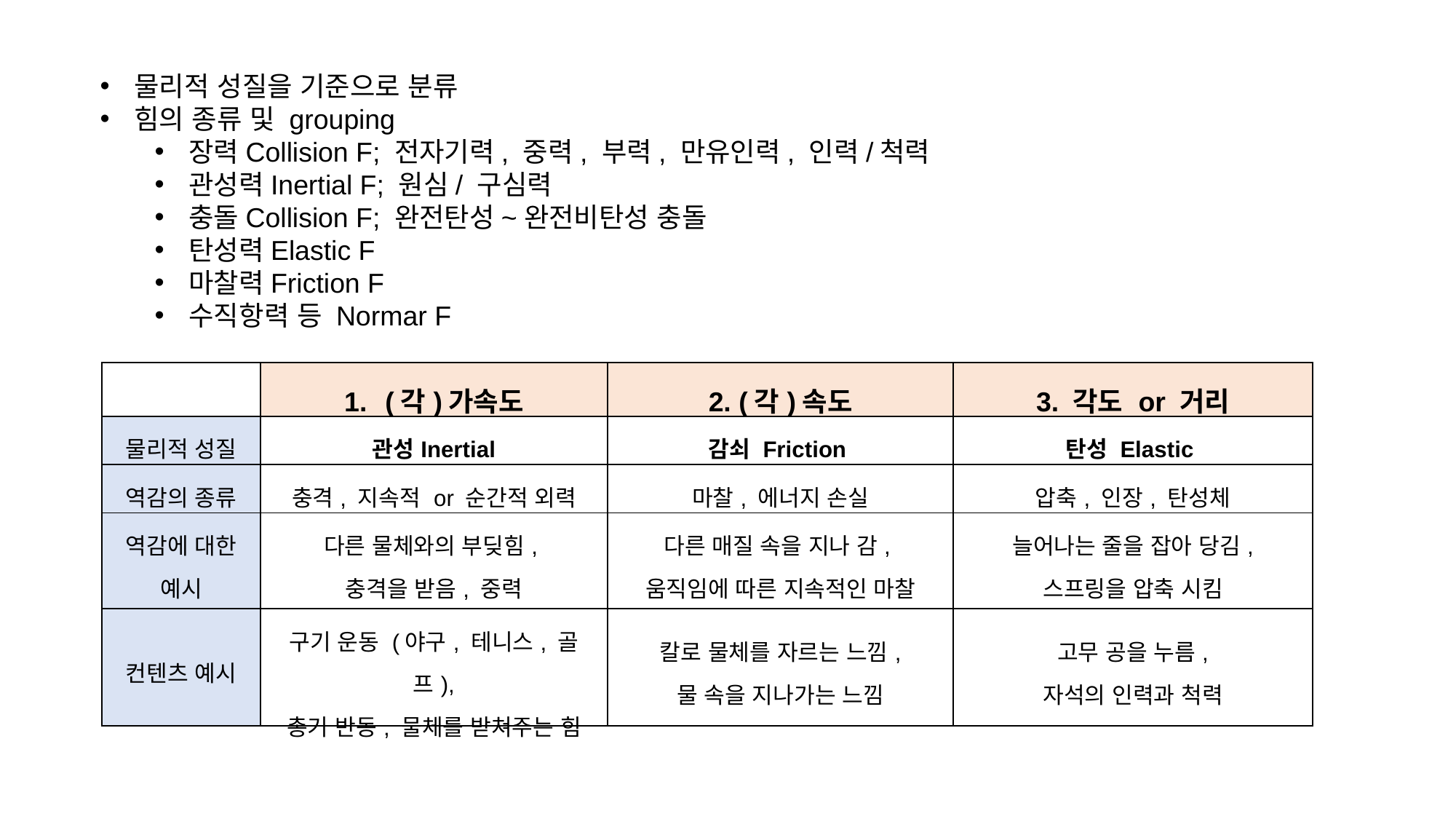

물리적 성질을 기준으로 분류
힘의 종류 및 grouping
장력Collision F; 전자기력, 중력, 부력, 만유인력, 인력/척력
관성력Inertial F; 원심/ 구심력
충돌Collision F; 완전탄성~완전비탄성 충돌
탄성력Elastic F
마찰력Friction F
수직항력 등 Normar F

|  | (각)가속도 | 2. (각)속도 | 3. 각도 or 거리 |
| --- | --- | --- | --- |
| 물리적 성질 | 관성Inertial | 감쇠 Friction | 탄성 Elastic |
| 역감의 종류 | 충격, 지속적 or 순간적 외력 | 마찰, 에너지 손실 | 압축, 인장, 탄성체 |
| 역감에 대한 예시 | 다른 물체와의 부딪힘, 충격을 받음, 중력 | 다른 매질 속을 지나 감, 움직임에 따른 지속적인 마찰 | 늘어나는 줄을 잡아 당김, 스프링을 압축 시킴 |
| 컨텐츠 예시 | 구기 운동 (야구, 테니스, 골프), 총기 반동, 물체를 받쳐주는 힘 | 칼로 물체를 자르는 느낌, 물 속을 지나가는 느낌 | 고무 공을 누름, 자석의 인력과 척력 |